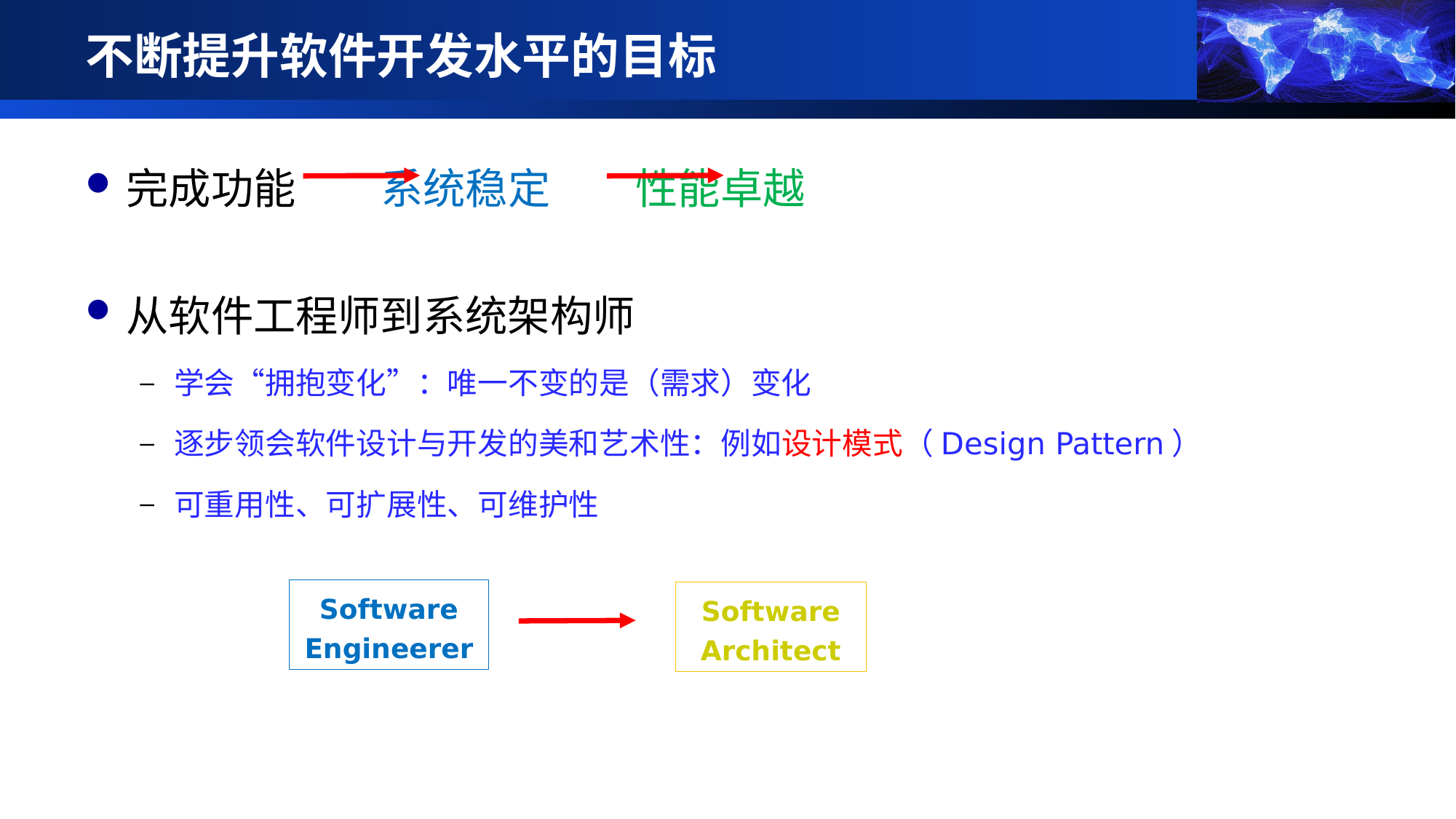

# 不断提升软件开发水平的目标
完成功能         系统稳定         性能卓越
从软件工程师到系统架构师
学会“拥抱变化”：唯一不变的是（需求）变化
逐步领会软件设计与开发的美和艺术性：例如设计模式（Design Pattern）
可重用性、可扩展性、可维护性
Software Engineerer
Software Architect